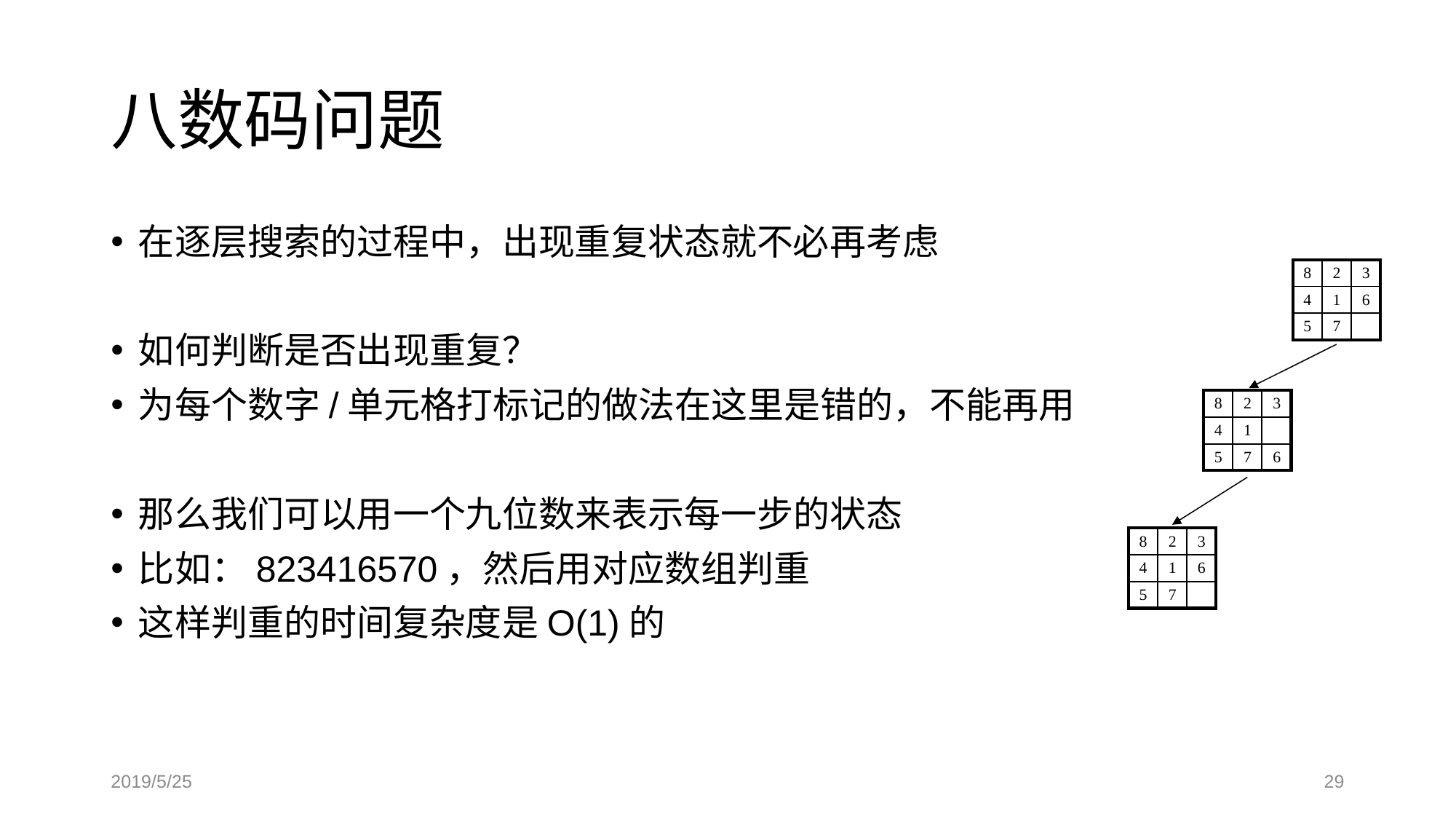

# 八数码问题
在逐层搜索的过程中，出现重复状态就不必再考虑

如何判断是否出现重复？
为每个数字/单元格打标记的做法在这里是错的，不能再用

那么我们可以用一个九位数来表示每一步的状态
比如：823416570，然后用对应数组判重
这样判重的时间复杂度是O(1)的

| 8 | 2 | 3 |
| --- | --- | --- |
| 4 | 1 | 6 |
| 5 | 7 |  |

| 8 | 2 | 3 |
| --- | --- | --- |
| 4 | 1 |  |
| 5 | 7 | 6 |

| 8 | 2 | 3 |
| --- | --- | --- |
| 4 | 1 | 6 |
| 5 | 7 |  |
2019/5/25
29